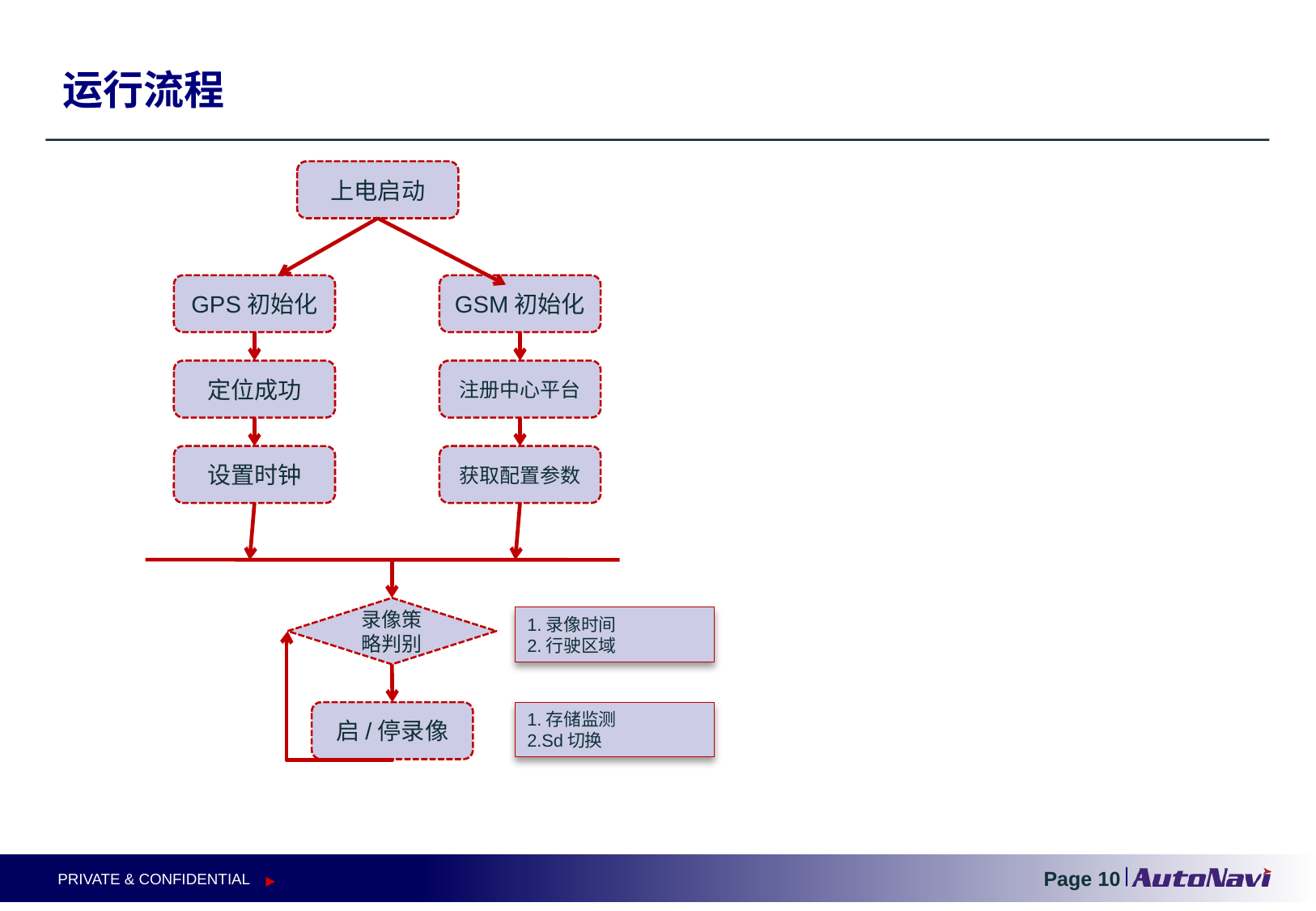

# 运行流程

上电启动
GPS初始化
GSM初始化
定位成功
注册中心平台
设置时钟
获取配置参数
录像策略判别
1.录像时间
2.行驶区域
启/停录像
1.存储监测
2.Sd切换